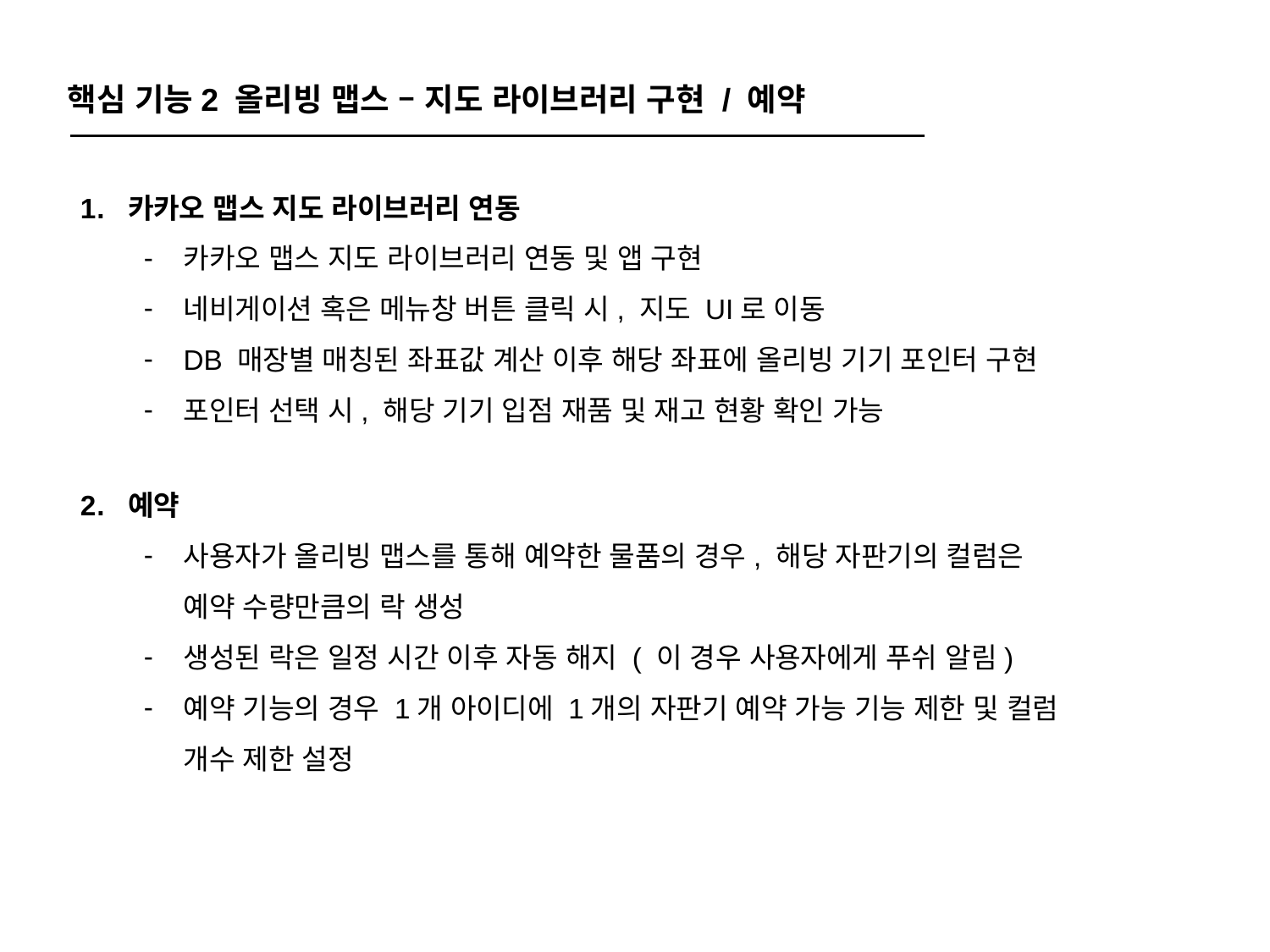

핵심 기능2 올리빙 맵스 – 지도 라이브러리 구현 / 예약
카카오 맵스 지도 라이브러리 연동
카카오 맵스 지도 라이브러리 연동 및 앱 구현
네비게이션 혹은 메뉴창 버튼 클릭 시, 지도 UI로 이동
DB 매장별 매칭된 좌표값 계산 이후 해당 좌표에 올리빙 기기 포인터 구현
포인터 선택 시, 해당 기기 입점 재품 및 재고 현황 확인 가능

예약
사용자가 올리빙 맵스를 통해 예약한 물품의 경우, 해당 자판기의 컬럼은 예약 수량만큼의 락 생성
생성된 락은 일정 시간 이후 자동 해지 ( 이 경우 사용자에게 푸쉬 알림)
예약 기능의 경우 1개 아이디에 1개의 자판기 예약 가능 기능 제한 및 컬럼 개수 제한 설정